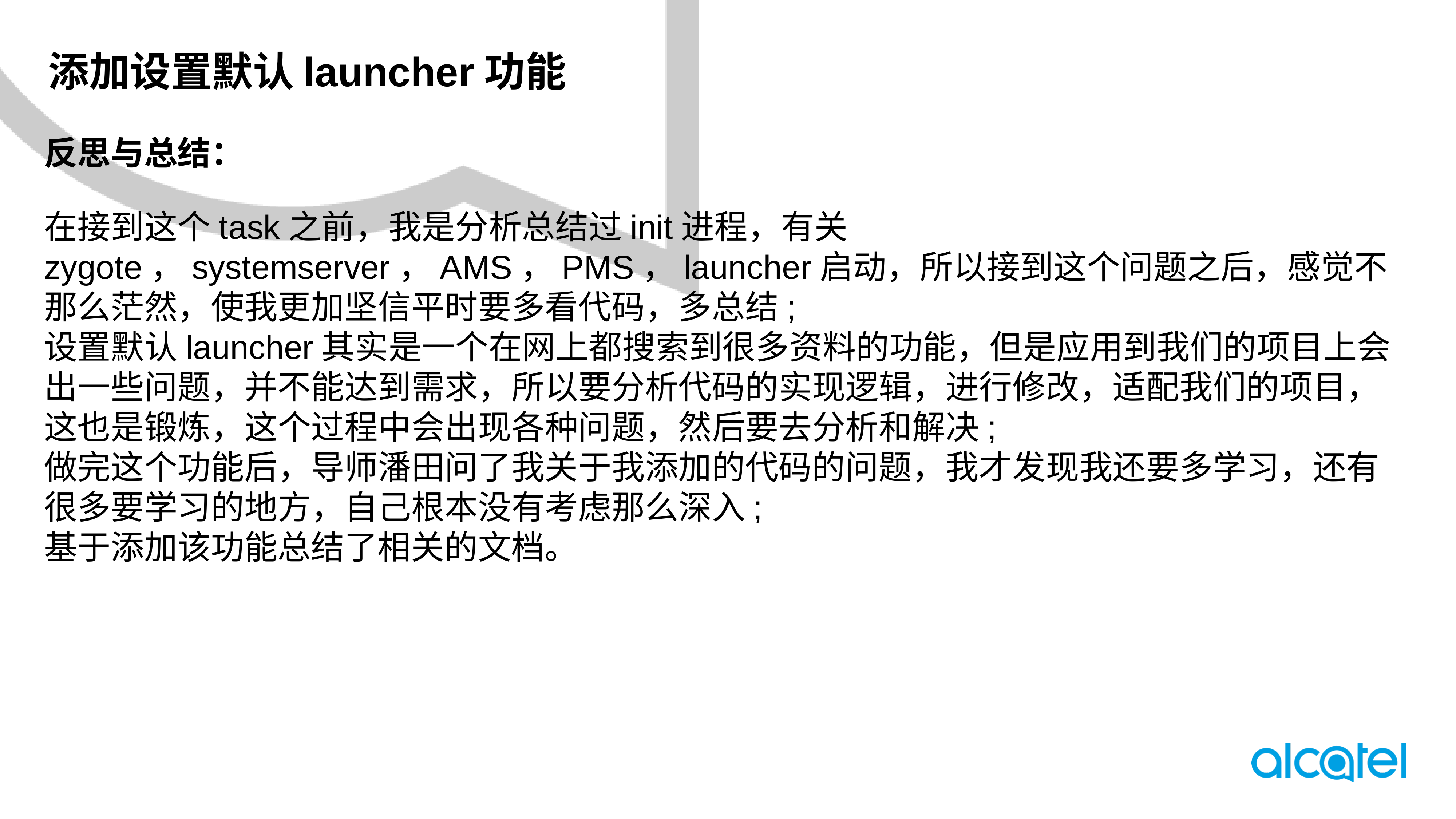

添加设置默认launcher功能
反思与总结：
在接到这个task之前，我是分析总结过init进程，有关zygote，systemserver，AMS，PMS，launcher启动，所以接到这个问题之后，感觉不那么茫然，使我更加坚信平时要多看代码，多总结;
设置默认launcher其实是一个在网上都搜索到很多资料的功能，但是应用到我们的项目上会出一些问题，并不能达到需求，所以要分析代码的实现逻辑，进行修改，适配我们的项目，这也是锻炼，这个过程中会出现各种问题，然后要去分析和解决;
做完这个功能后，导师潘田问了我关于我添加的代码的问题，我才发现我还要多学习，还有很多要学习的地方，自己根本没有考虑那么深入;
基于添加该功能总结了相关的文档。